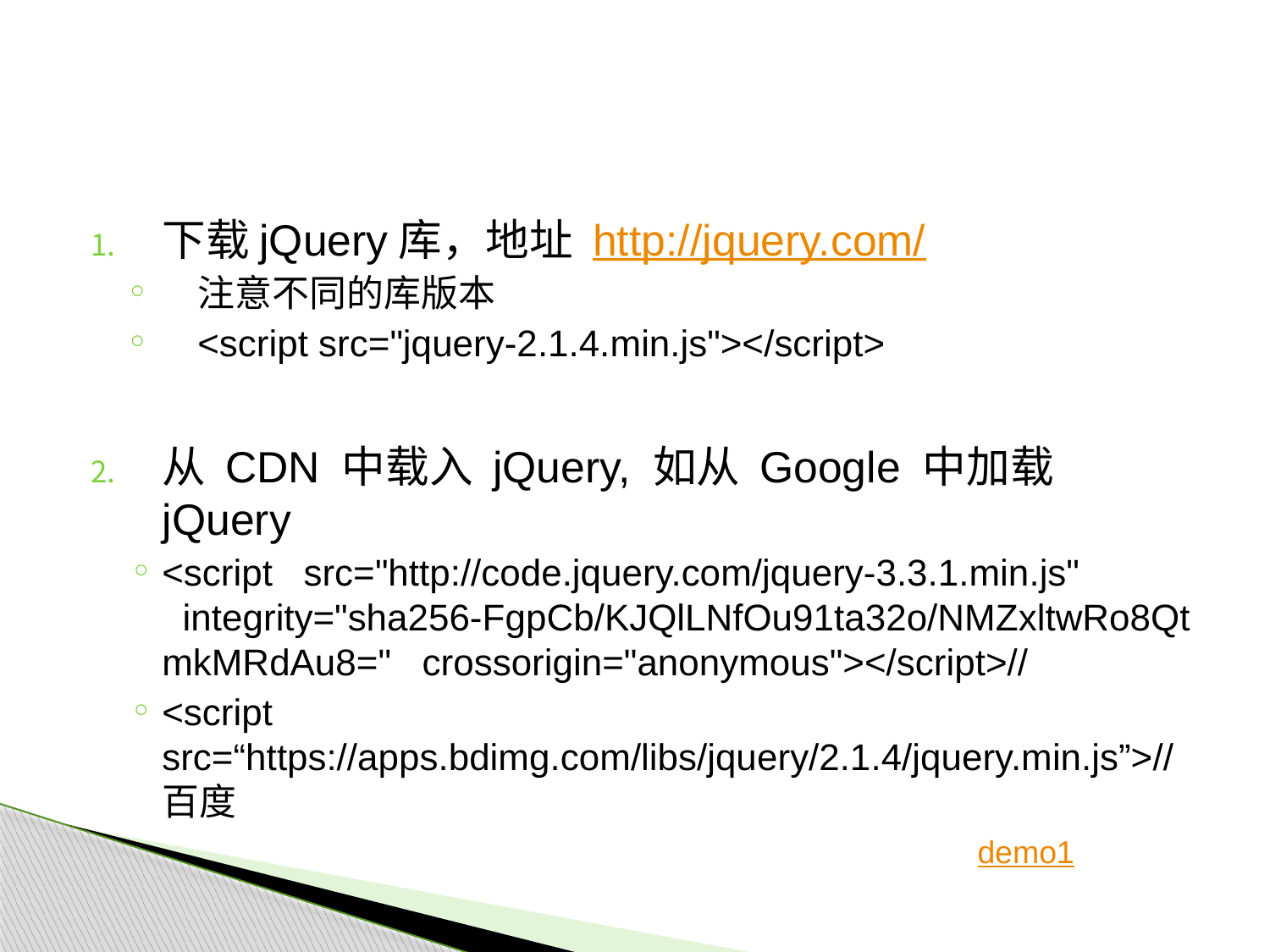

#
下载jQuery库，地址 http://jquery.com/
注意不同的库版本
<script src="jquery-2.1.4.min.js"></script>

从 CDN 中载入 jQuery, 如从 Google 中加载 jQuery
<script   src="http://code.jquery.com/jquery-3.3.1.min.js"   integrity="sha256-FgpCb/KJQlLNfOu91ta32o/NMZxltwRo8QtmkMRdAu8="   crossorigin="anonymous"></script>//
<script src=“https://apps.bdimg.com/libs/jquery/2.1.4/jquery.min.js”>//百度

demo1